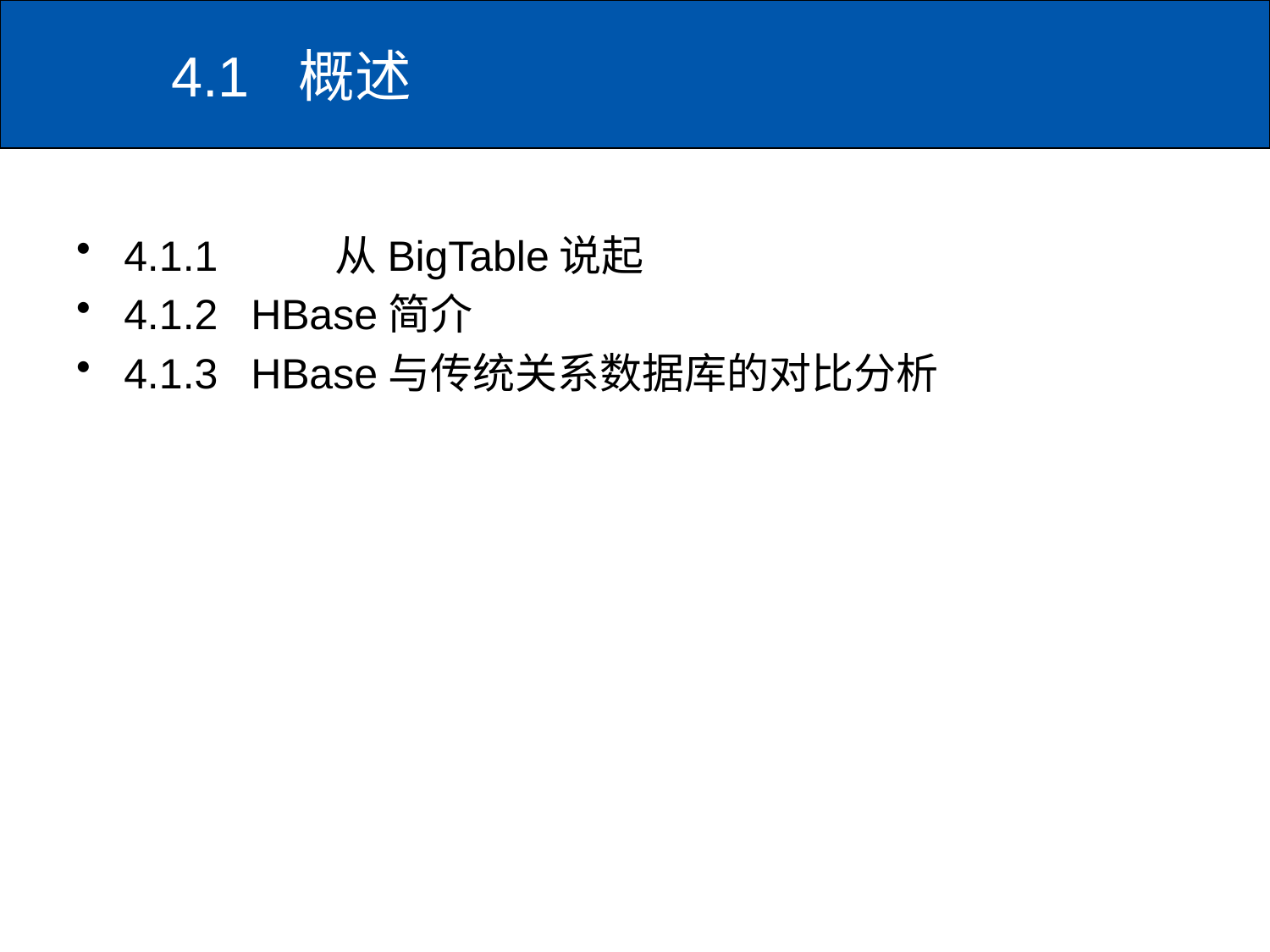

# 4.1	概述
4.1.1         从BigTable说起
4.1.2	HBase简介
4.1.3	HBase与传统关系数据库的对比分析